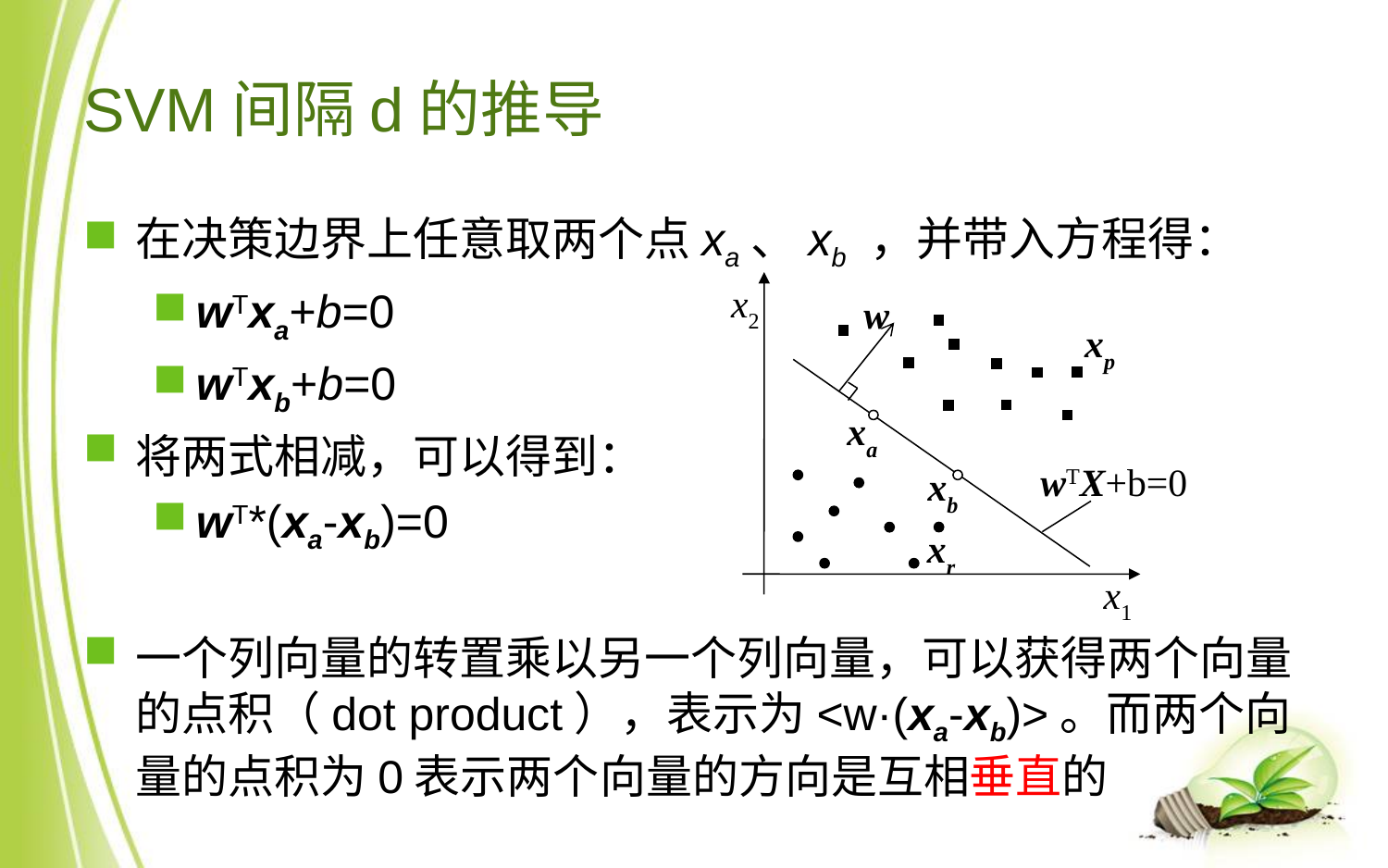

# SVM间隔d的推导
在决策边界上任意取两个点xa、xb ，并带入方程得：
wTxa+b=0
wTxb+b=0
将两式相减，可以得到：
wT*(xa-xb)=0

一个列向量的转置乘以另一个列向量，可以获得两个向量的点积（dot product），表示为<w·(xa-xb)>。而两个向量的点积为0表示两个向量的方向是互相垂直的

x2

w
xp

xa

wTX+b=0
xb

xr

x1